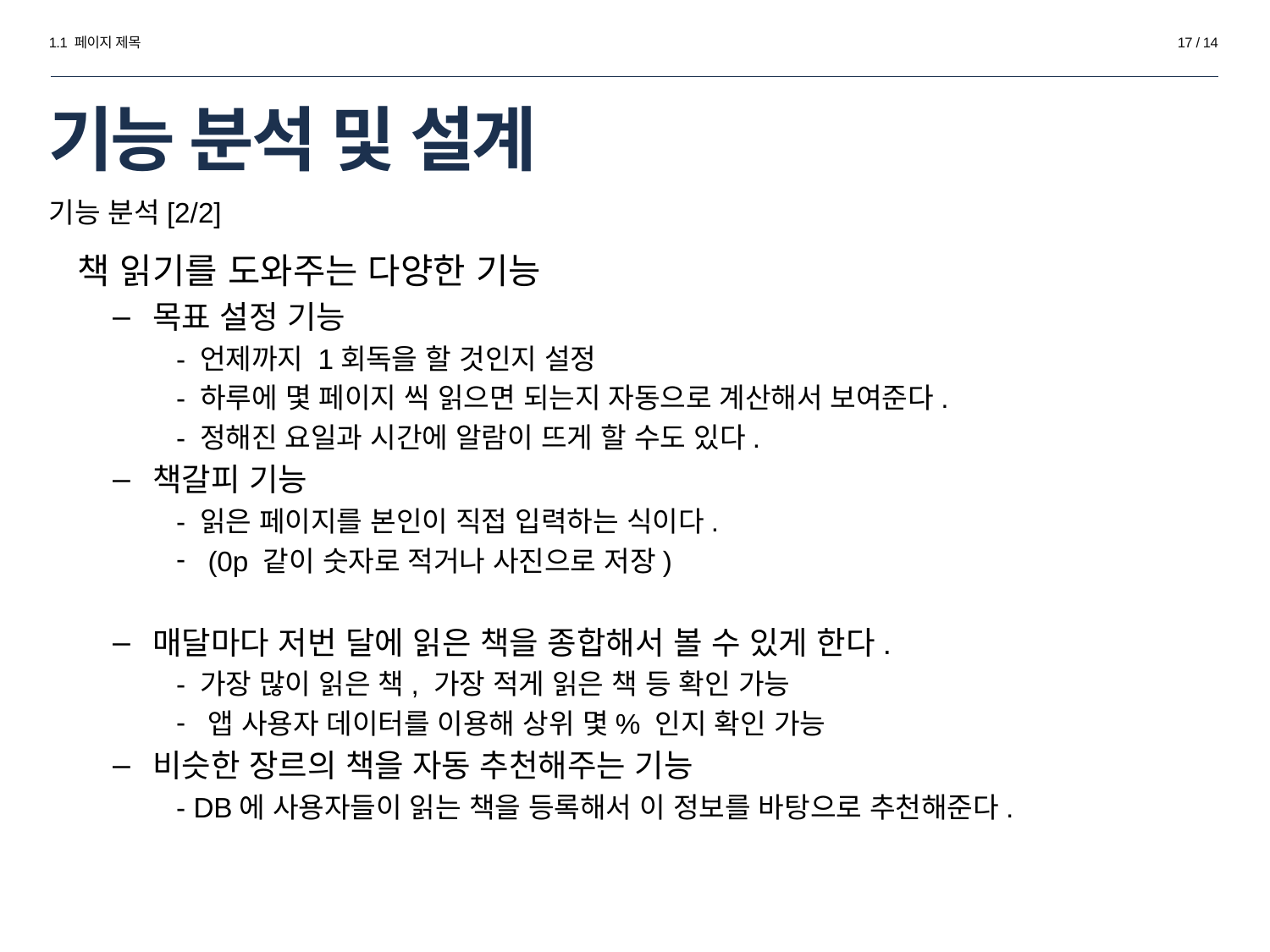

1.1 페이지 제목
17 / 14
# 기능 분석 및 설계
기능 분석[2/2]

  책 읽기를 도와주는 다양한 기능
목표 설정 기능
- 언제까지 1회독을 할 것인지 설정
- 하루에 몇 페이지 씩 읽으면 되는지 자동으로 계산해서 보여준다.
- 정해진 요일과 시간에 알람이 뜨게 할 수도 있다.
책갈피 기능
- 읽은 페이지를 본인이 직접 입력하는 식이다.
(0p 같이 숫자로 적거나 사진으로 저장)

매달마다 저번 달에 읽은 책을 종합해서 볼 수 있게 한다.
- 가장 많이 읽은 책, 가장 적게 읽은 책 등 확인 가능
앱 사용자 데이터를 이용해 상위 몇% 인지 확인 가능
비슷한 장르의 책을 자동 추천해주는 기능
- DB에 사용자들이 읽는 책을 등록해서 이 정보를 바탕으로 추천해준다.